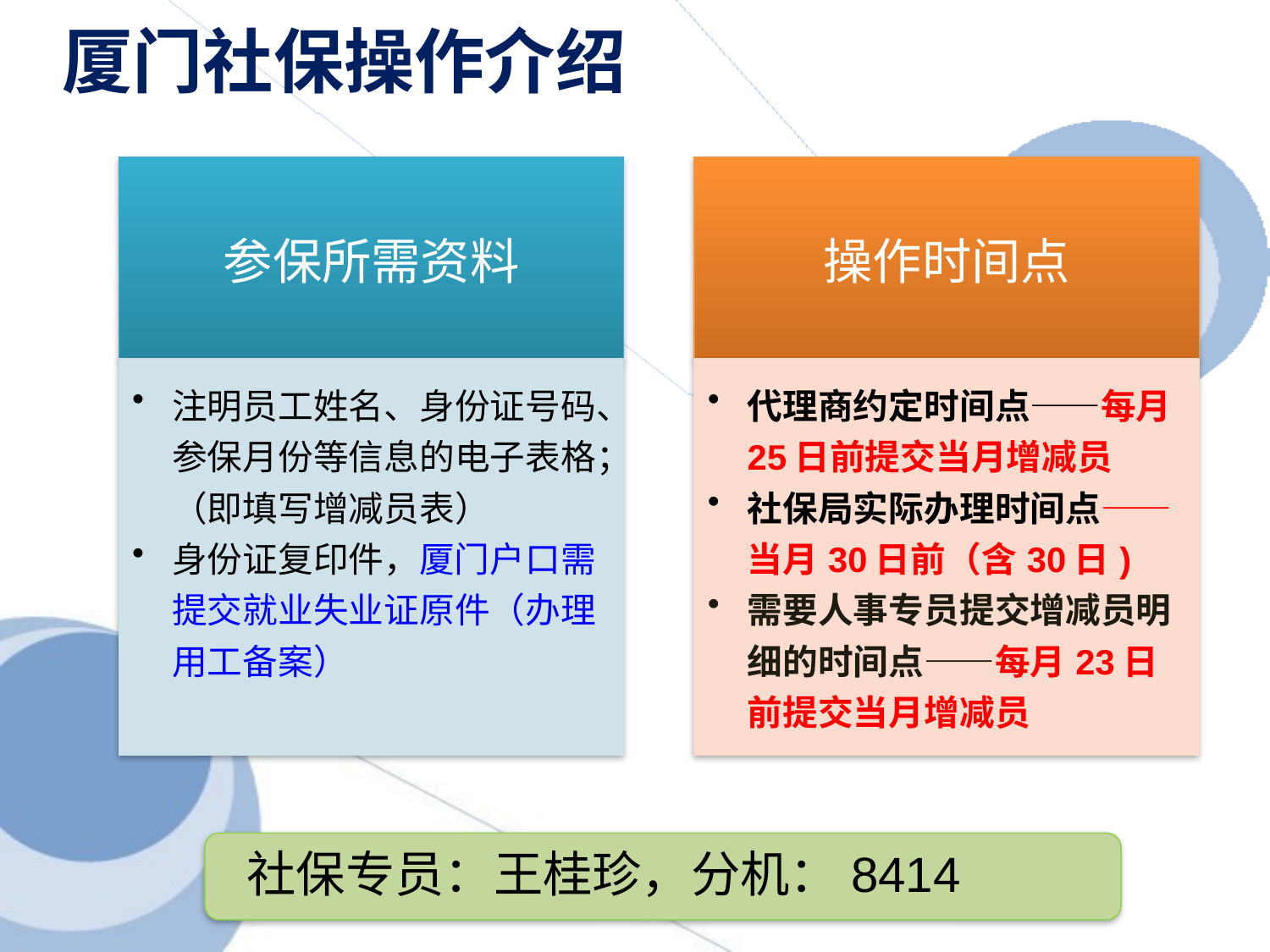

# 厦门社保操作介绍
参保所需资料
操作时间点
代理商约定时间点——每月25日前提交当月增减员
社保局实际办理时间点——当月30日前（含30日)
需要人事专员提交增减员明细的时间点——每月23日前提交当月增减员
注明员工姓名、身份证号码、参保月份等信息的电子表格；（即填写增减员表）
身份证复印件，厦门户口需提交就业失业证原件（办理用工备案）

社保专员：王桂珍，分机：8414